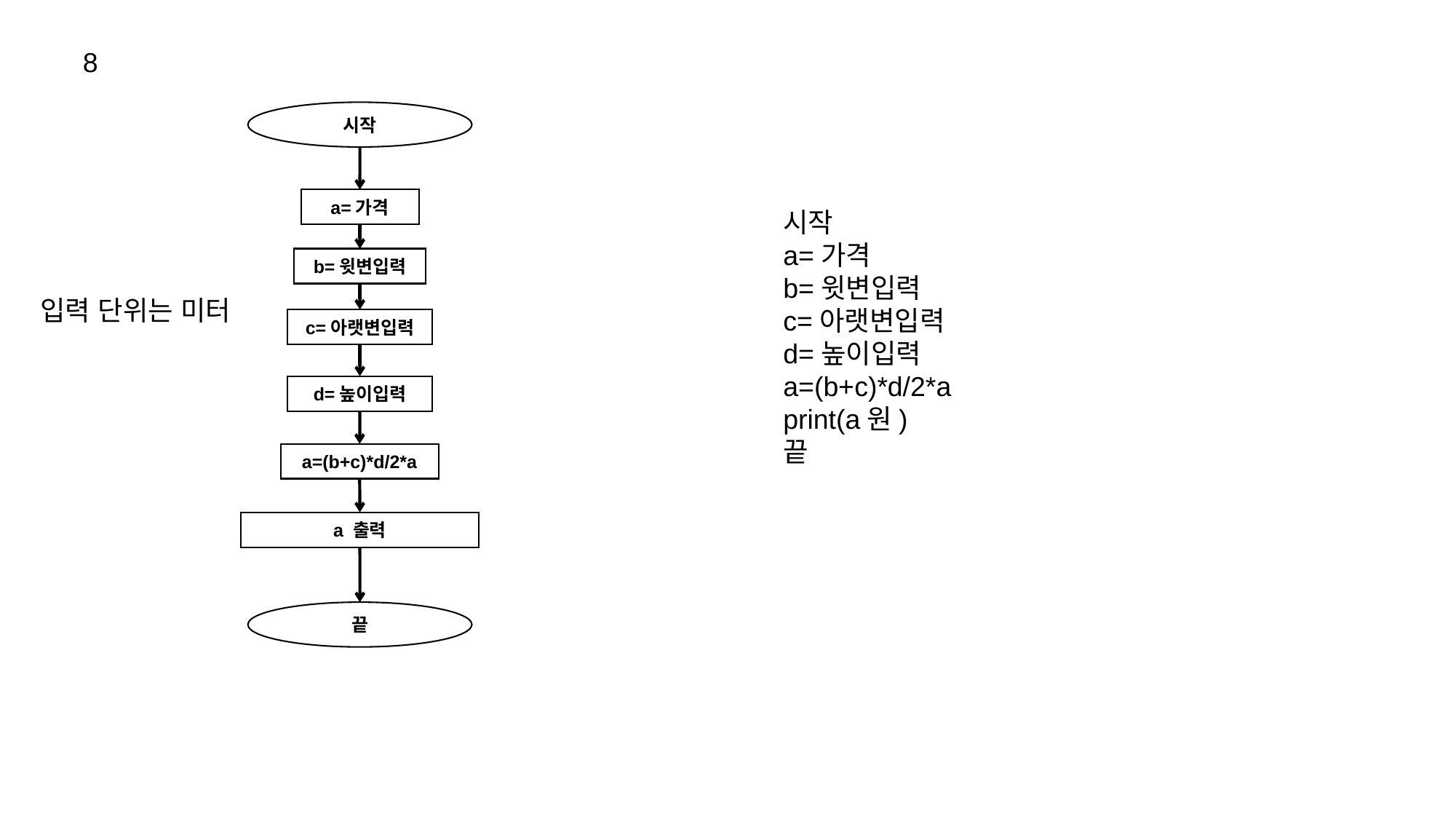

8
시작
a=가격
시작
a=가격
b=윗변입력
c=아랫변입력
d=높이입력
a=(b+c)*d/2*a
print(a원)
끝
b=윗변입력
입력 단위는 미터
c=아랫변입력
d=높이입력
a=(b+c)*d/2*a
a 출력
끝